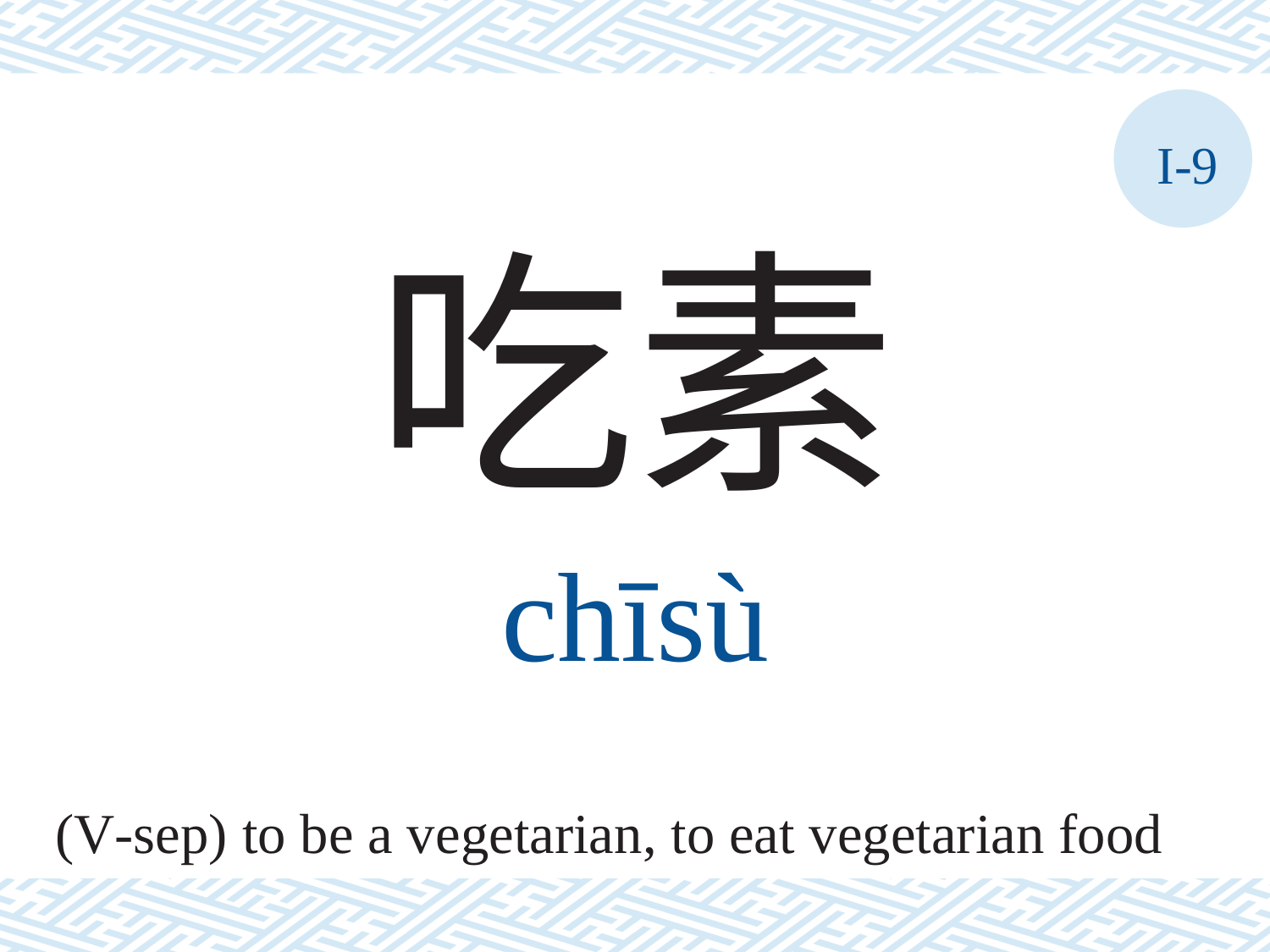

I-9
吃素
chīsù
(V-sep) to be a vegetarian, to eat vegetarian food